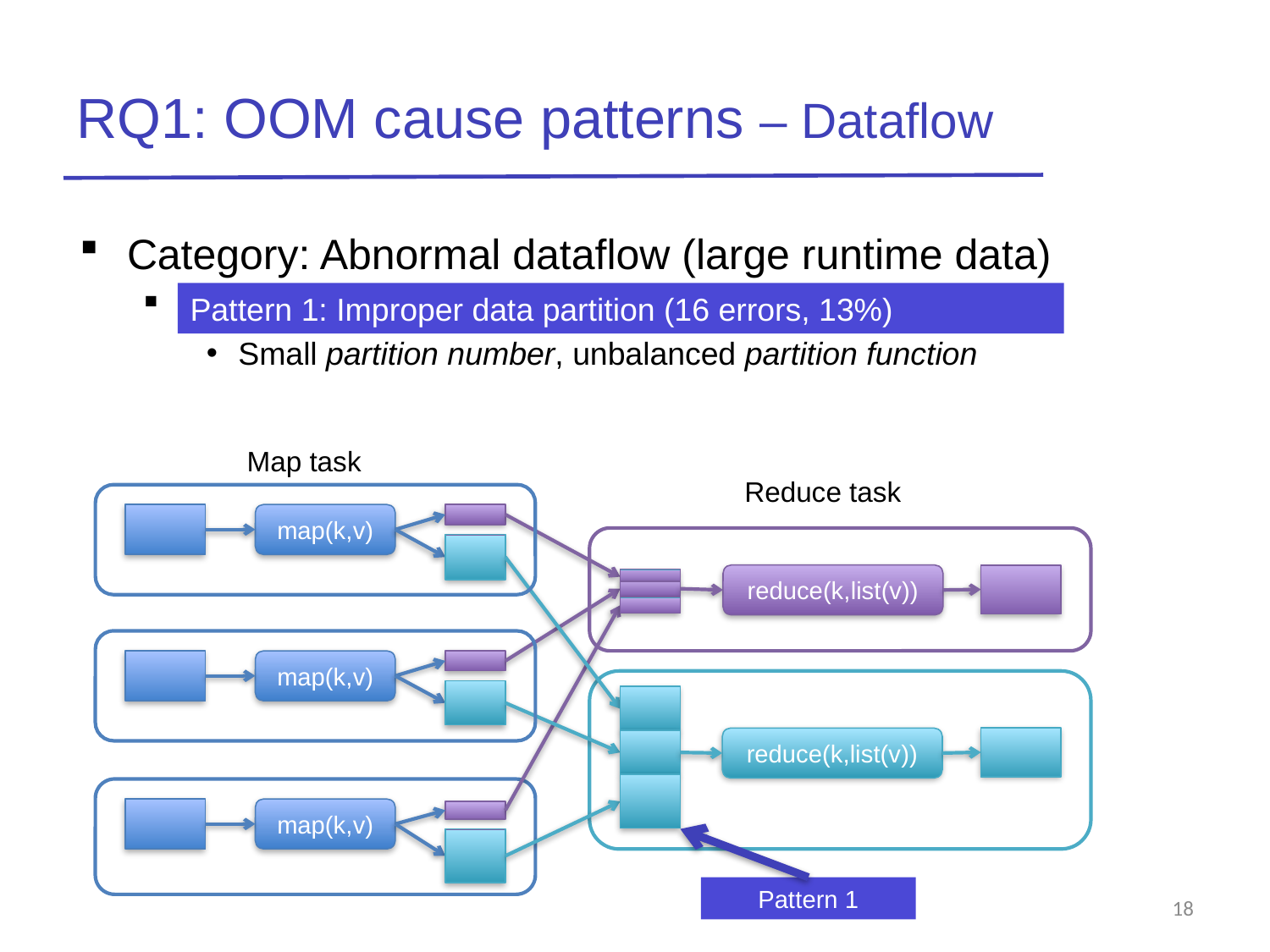

# RQ1: OOM cause patterns – Dataflow
Category: Abnormal dataflow (large runtime data)
用户配置的 partition number 过小，partition functio
Small partition number, unbalanced partition function

Pattern 1: Improper data partition (16 errors, 13%)
Map task
Reduce task

map(k,v)

reduce(k,list(v))

map(k,v)

reduce(k,list(v))

map(k,v)

Pattern 1
18